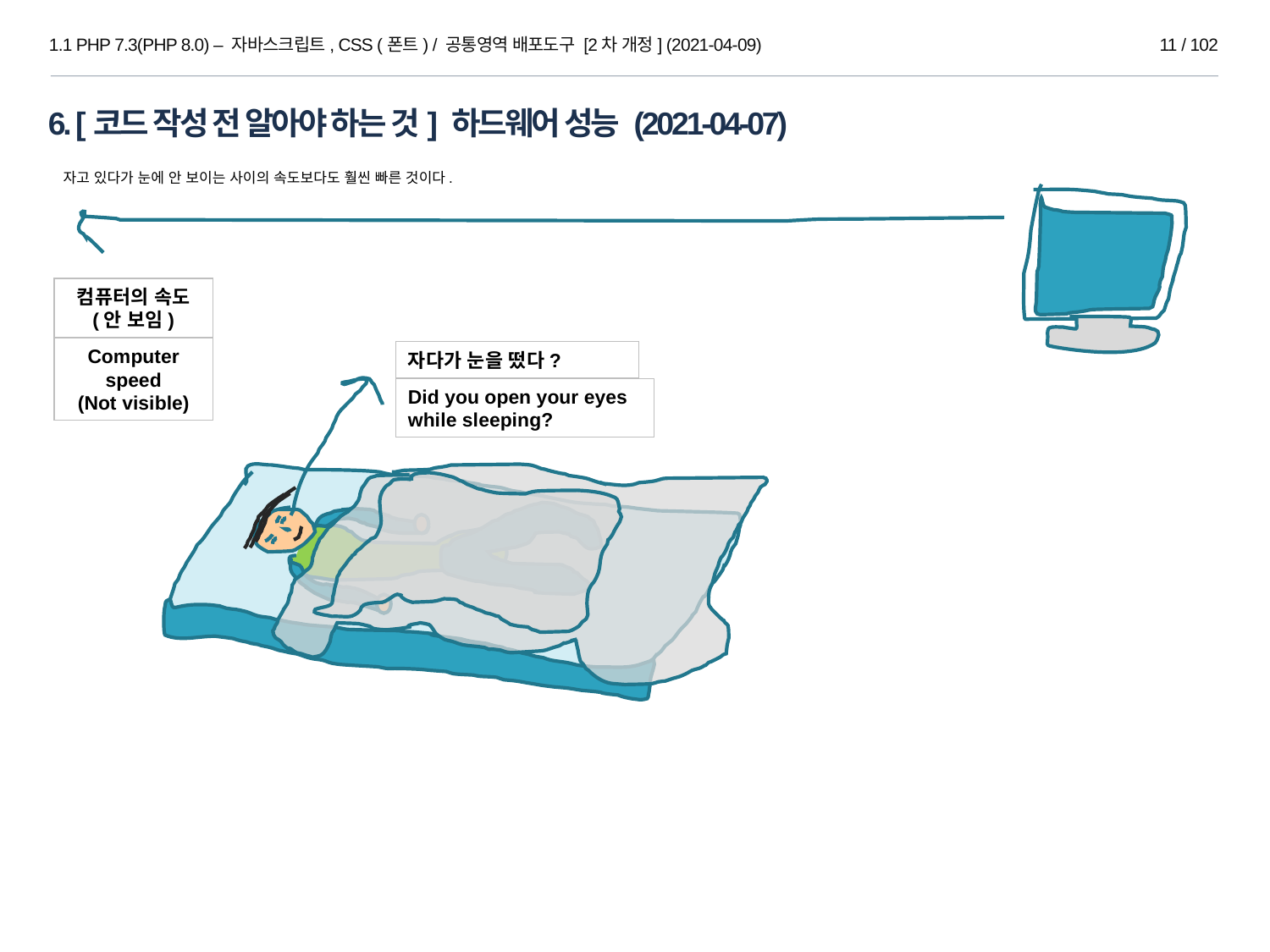

1.1 PHP 7.3(PHP 8.0) – 자바스크립트, CSS (폰트) / 공통영역 배포도구 [2차 개정] (2021-04-09)
11 / 102

6. [코드 작성 전 알아야 하는 것] 하드웨어 성능 (2021-04-07)
자고 있다가 눈에 안 보이는 사이의 속도보다도 훨씬 빠른 것이다.

컴퓨터의 속도
(안 보임)

Computer speed
(Not visible)
자다가 눈을 떴다?

Did you open your eyes while sleeping?